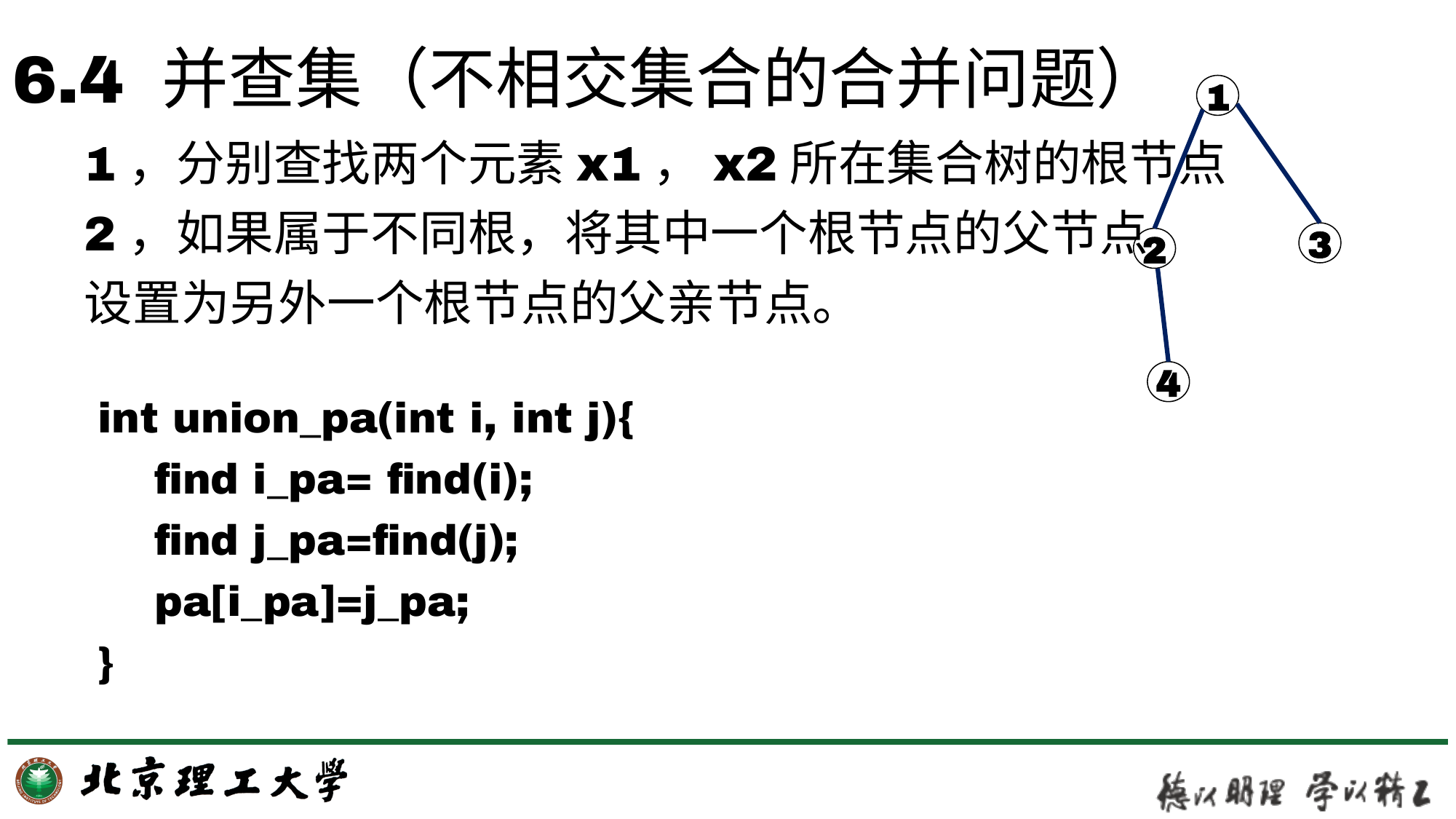

6.4 并查集（不相交集合的合并问题）
1
1，分别查找两个元素x1，x2所在集合树的根节点
2，如果属于不同根，将其中一个根节点的父节点
设置为另外一个根节点的父亲节点。

3
2
4
int union_pa(int i, int j){
    find i_pa= find(i);
    find j_pa=find(j);
    pa[i_pa]=j_pa;
}